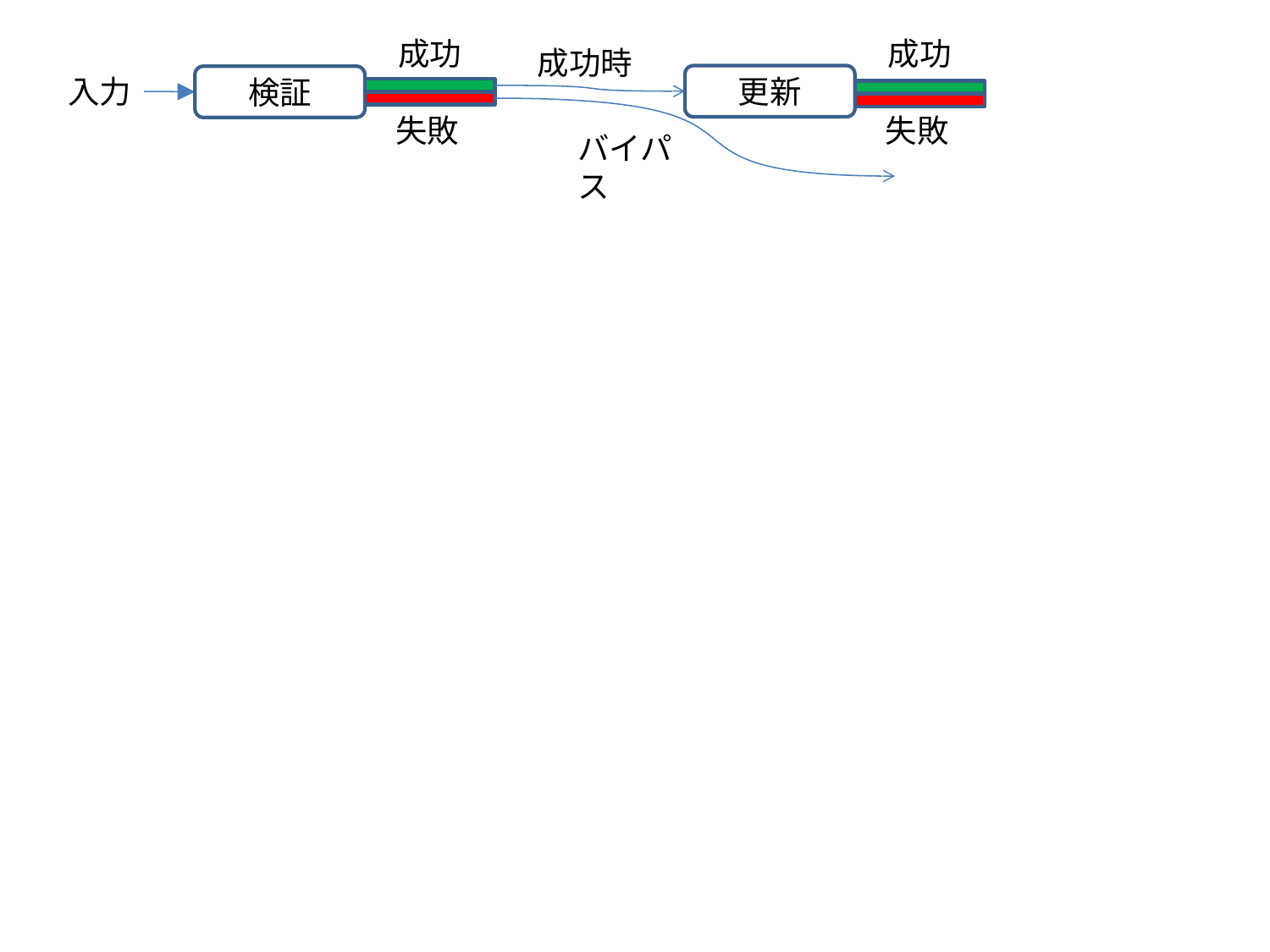

成功
成功
成功時
更新
入力
検証

失敗
失敗
バイパス